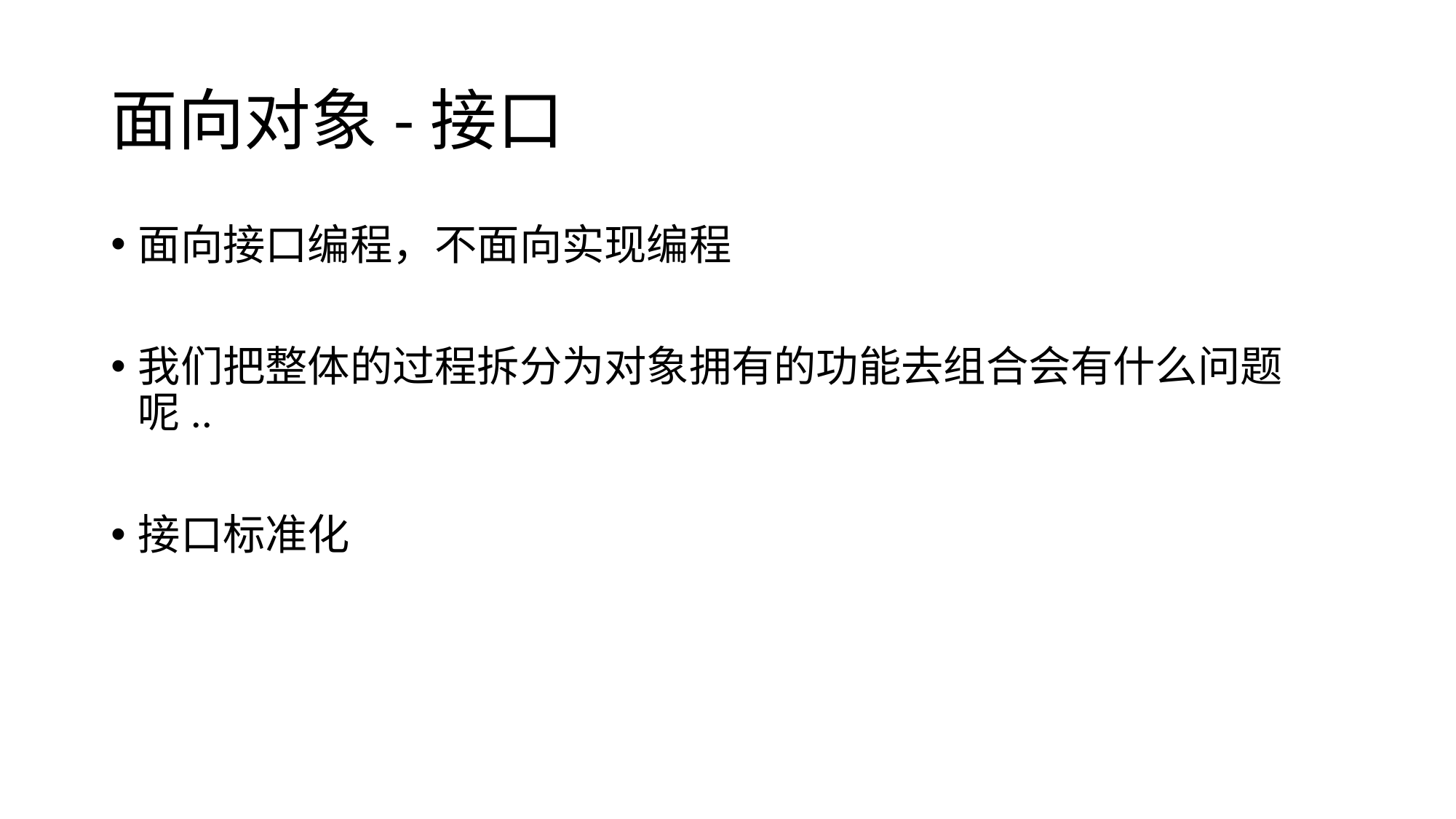

# 面向对象-接口
面向接口编程，不面向实现编程

我们把整体的过程拆分为对象拥有的功能去组合会有什么问题呢..

接口标准化